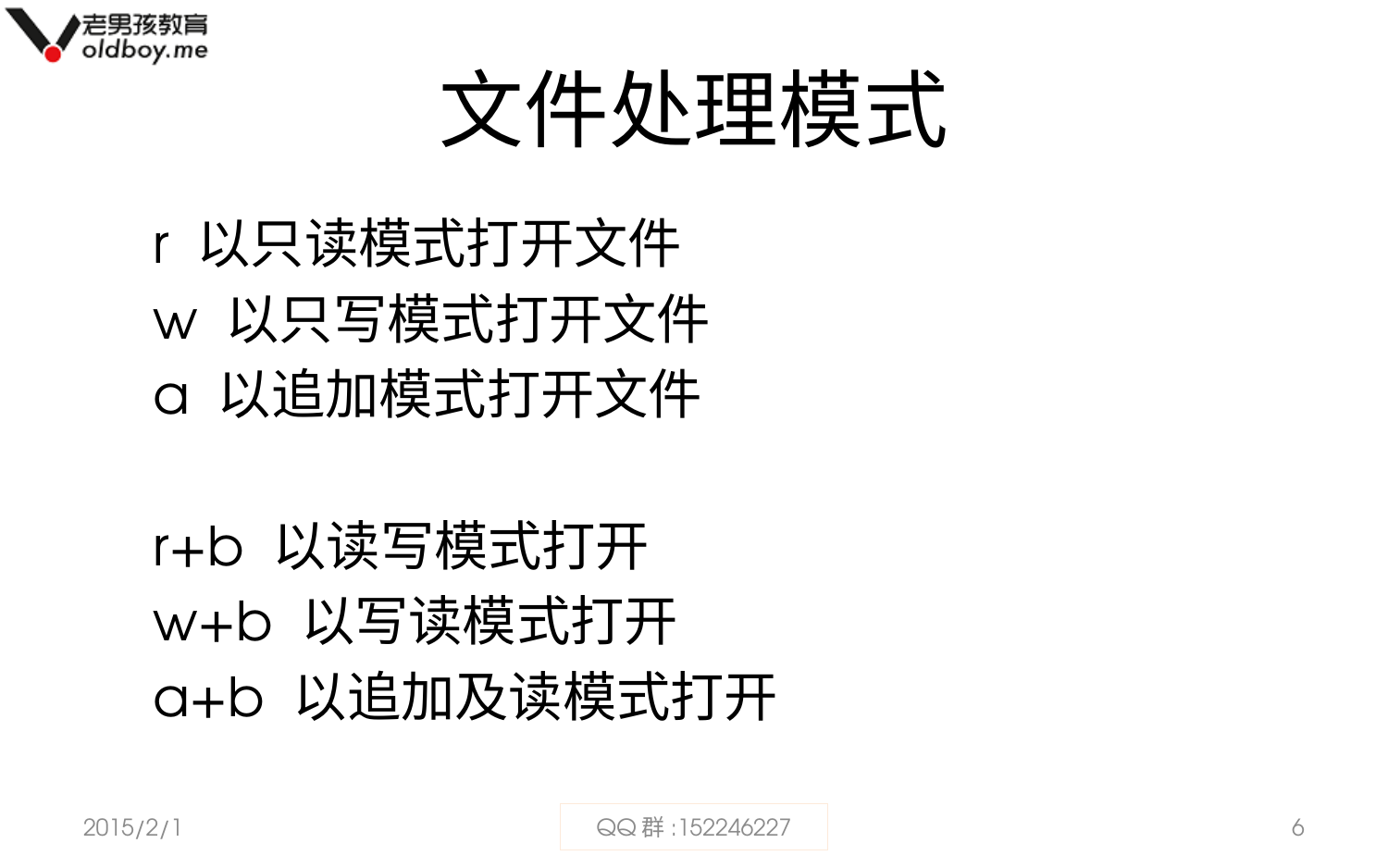

# 文件处理模式
r 以只读模式打开文件
w 以只写模式打开文件
a 以追加模式打开文件

r+b 以读写模式打开
w+b 以写读模式打开
a+b 以追加及读模式打开
2015/2/1
QQ群:152246227
6